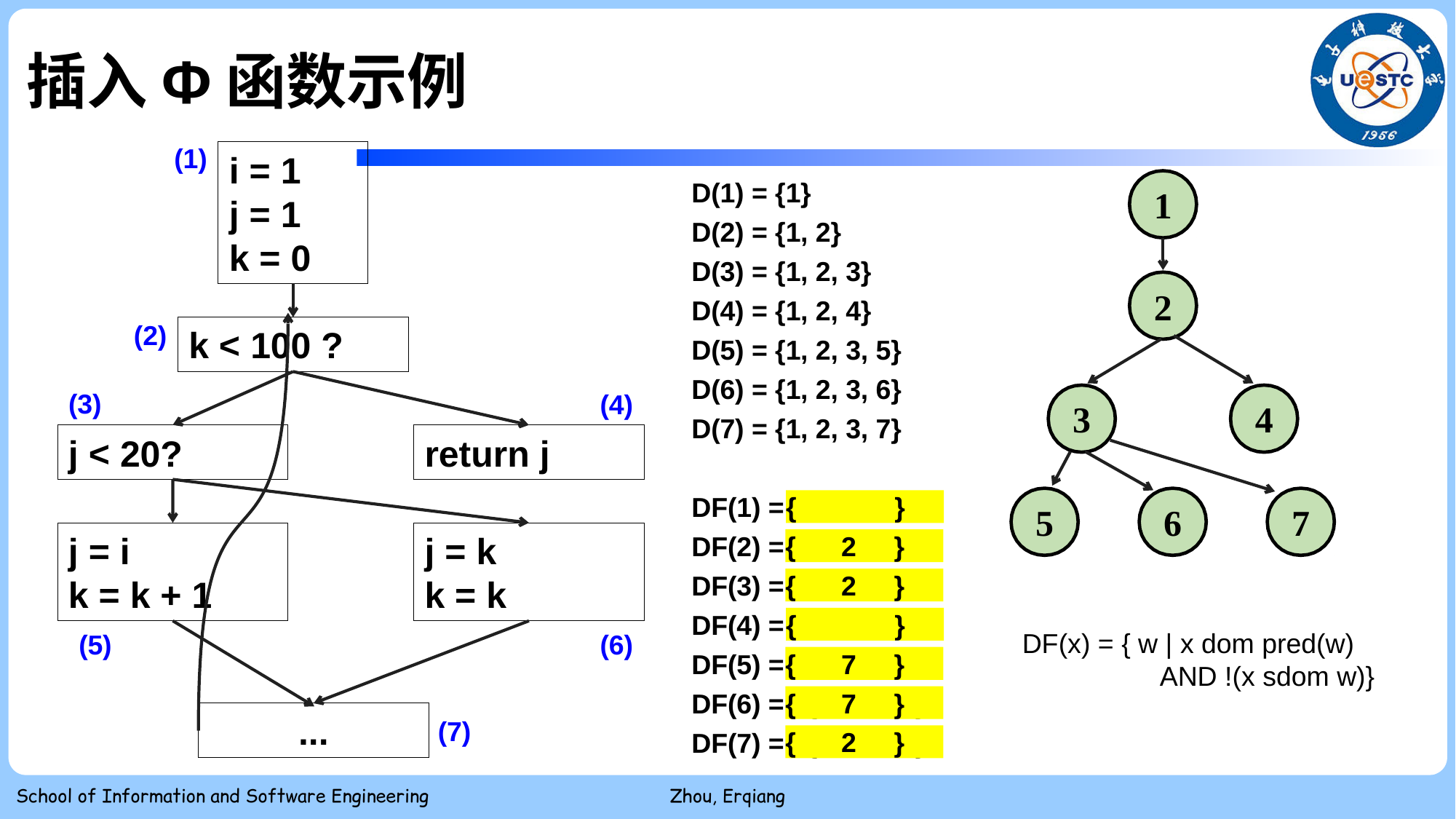

# 插入Φ函数示例
(1)
i = 1
j = 1
k = 0
D(1) = {1}
D(2) = {1, 2}
D(3) = {1, 2, 3}
D(4) = {1, 2, 4}
D(5) = {1, 2, 3, 5}
D(6) = {1, 2, 3, 6}
D(7) = {1, 2, 3, 7}
1
2
(2)
k < 100 ?
(3)
(4)
3
4
j < 20?
return j
DF(1) =   {             }
DF(2) =   {             }
DF(3) =   {             }
DF(4) =   {             }
DF(5) =   {             }
DF(6) =   {             }
DF(7) =   {             }
5
6
7
{             }
j = i
k = k + 1
j = k
k = k
{      2     }
{      2     }
{             }
DF(x) = { w | x dom pred(w)
                  AND !(x sdom w)}
(5)
(6)
{      7     }
{      7     }
...
(7)
{      2     }
School of Information and Software Engineering
Zhou, Erqiang
89